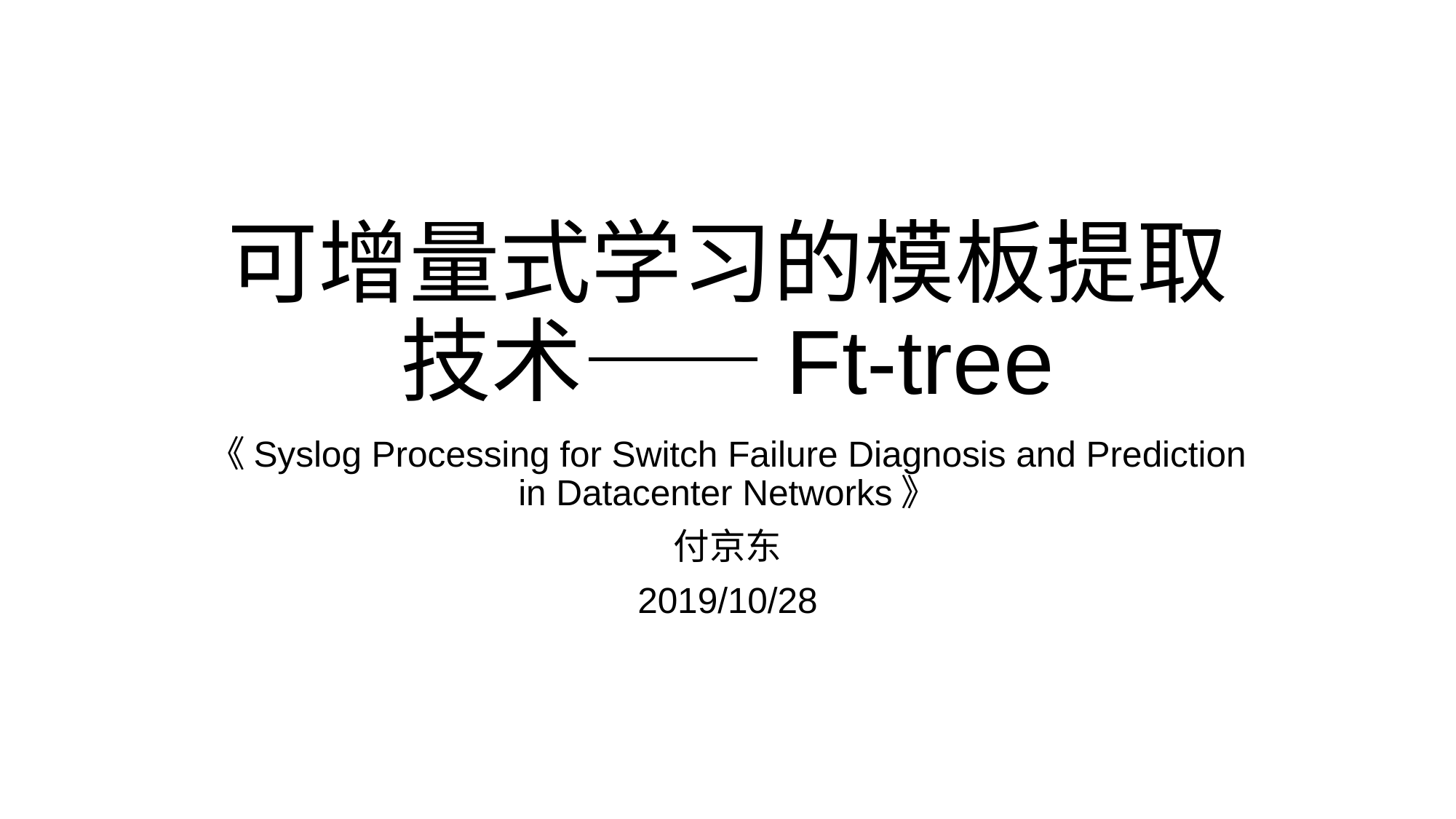

# 可增量式学习的模板提取技术——Ft-tree
《Syslog Processing for Switch Failure Diagnosis and Prediction in Datacenter Networks》
付京东
2019/10/28